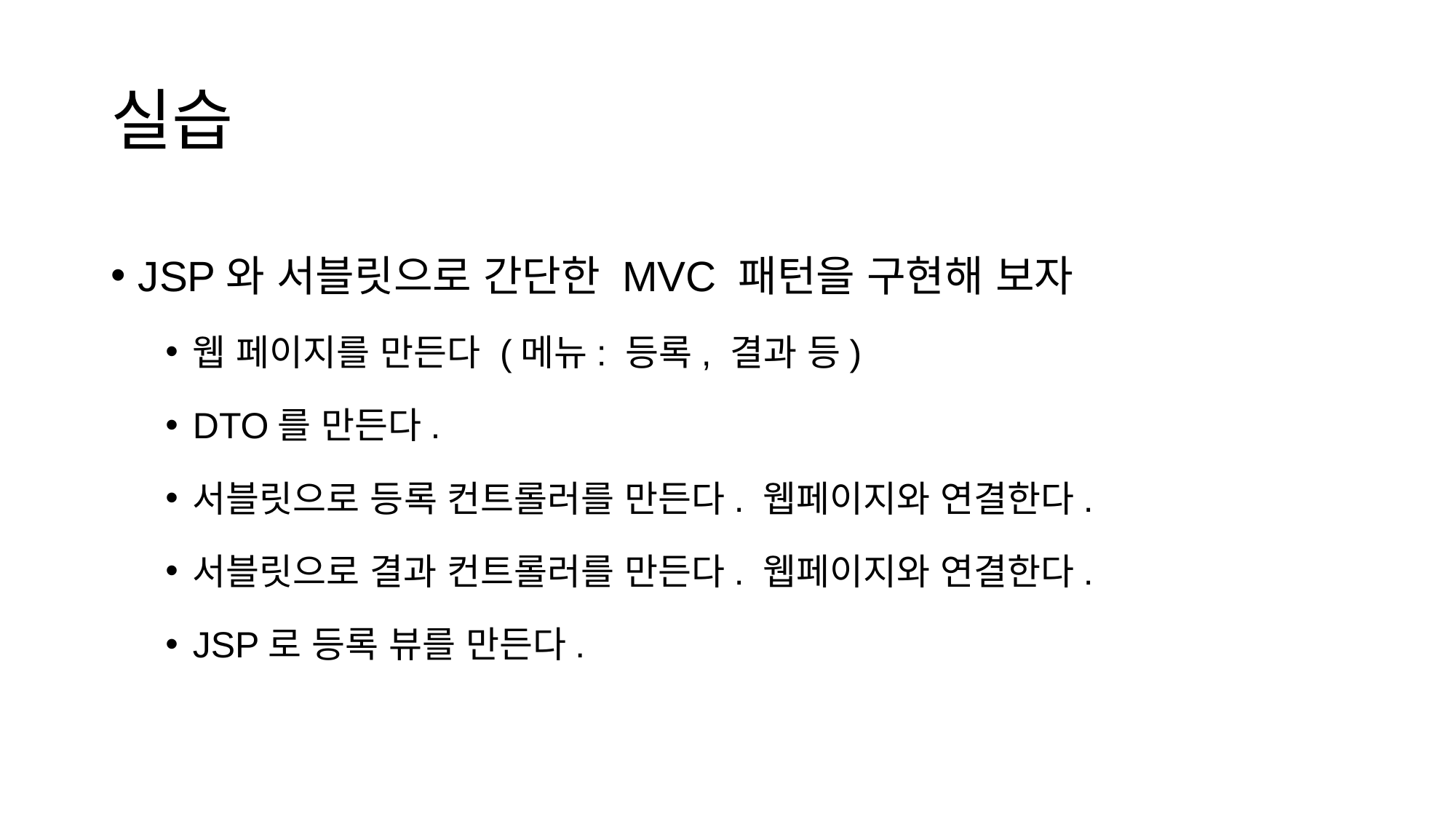

# 실습
JSP와 서블릿으로 간단한 MVC 패턴을 구현해 보자
웹 페이지를 만든다 (메뉴: 등록, 결과 등)
DTO를 만든다.
서블릿으로 등록 컨트롤러를 만든다. 웹페이지와 연결한다.
서블릿으로 결과 컨트롤러를 만든다. 웹페이지와 연결한다.
JSP로 등록 뷰를 만든다.